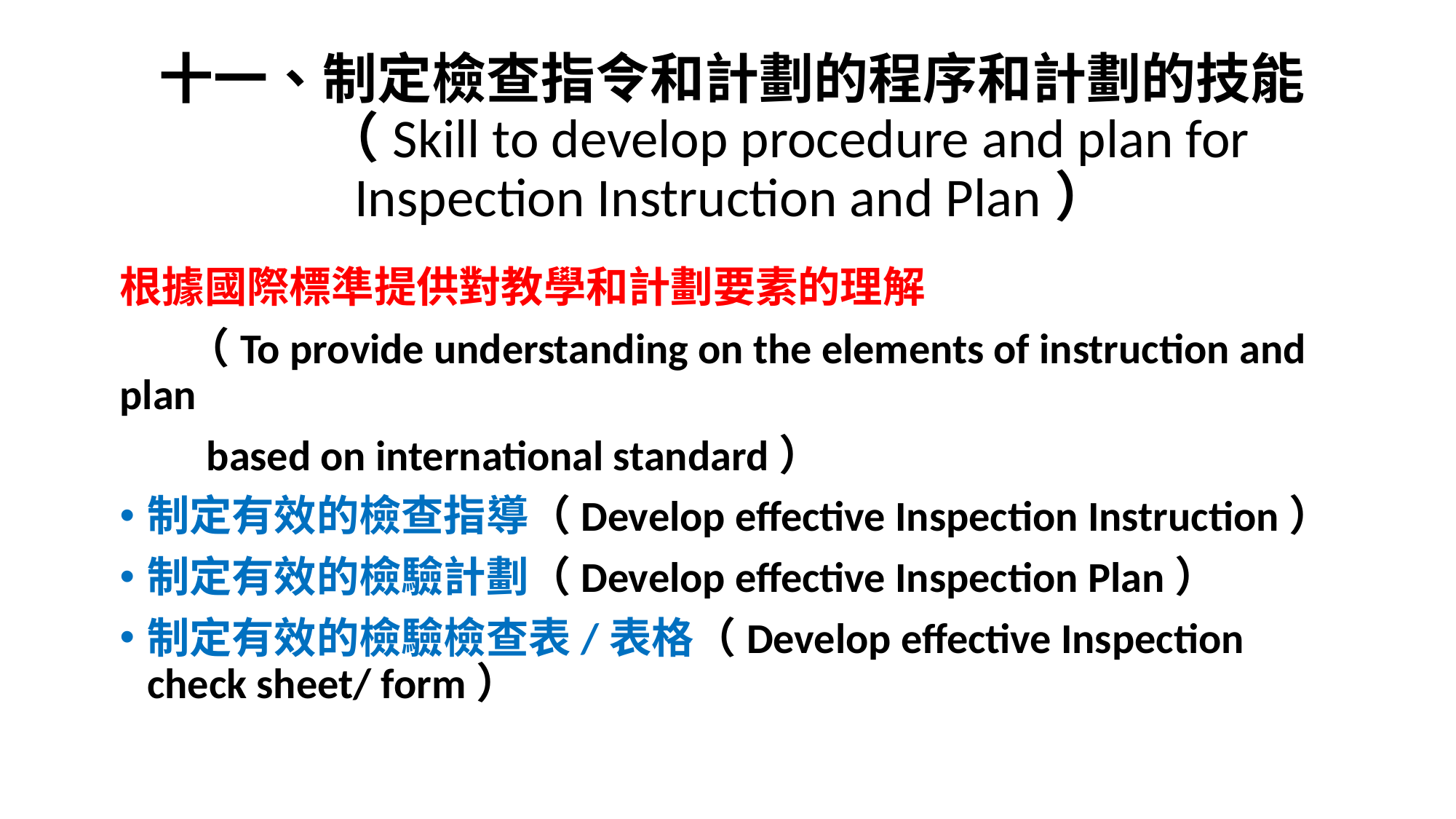

# 十一、制定檢查指令和計劃的程序和計劃的技能 （Skill to develop procedure and plan for Inspection Instruction and Plan）
根據國際標準提供對教學和計劃要素的理解
      （To provide understanding on the elements of instruction and plan
         based on international standard）
制定有效的檢查指導（Develop effective Inspection Instruction）
制定有效的檢驗計劃（Develop effective Inspection Plan）
制定有效的檢驗檢查表/表格（Develop effective Inspection check sheet/ form）